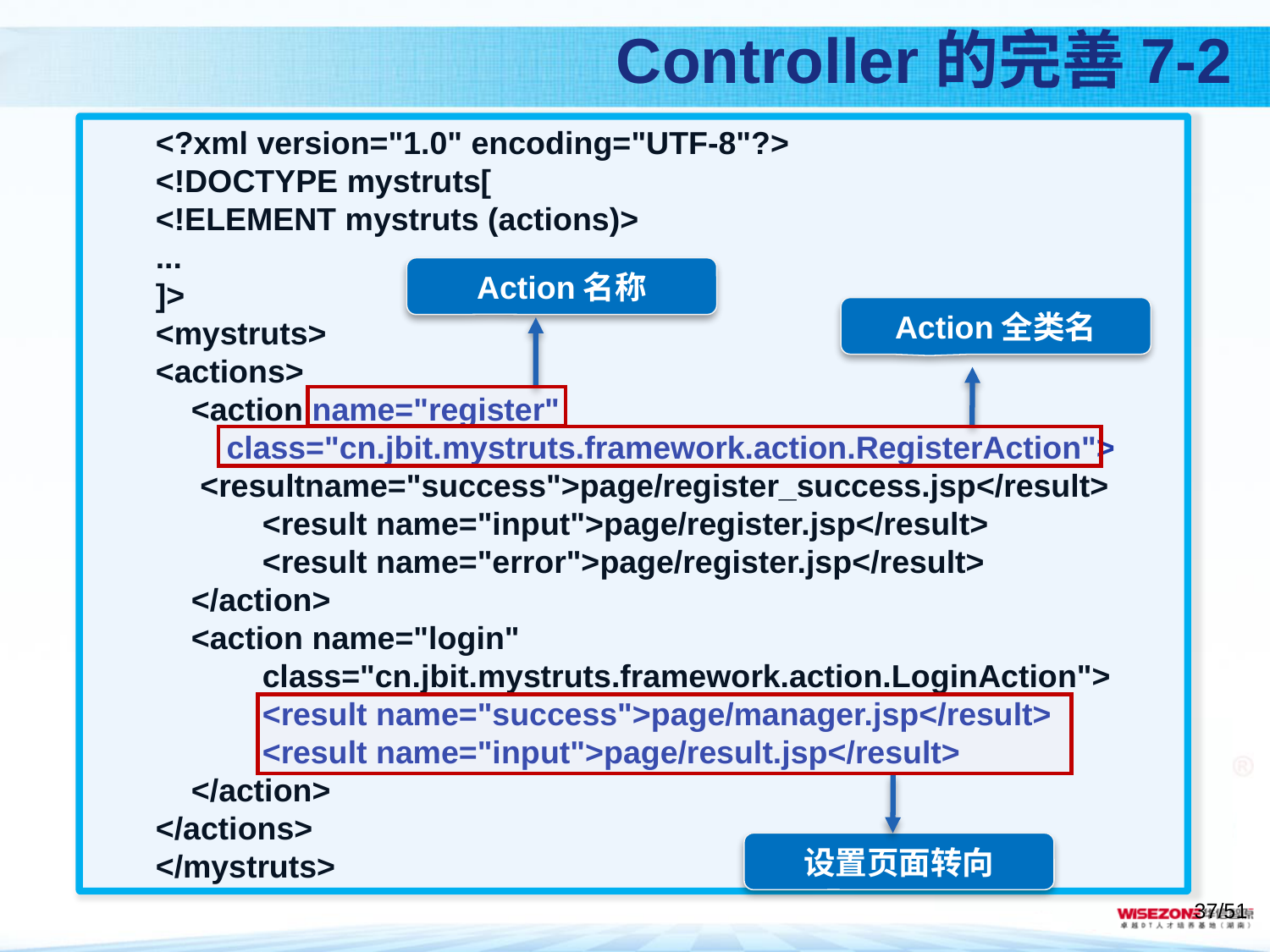

# Controller的完善7-2
<?xml version="1.0" encoding="UTF-8"?>
<!DOCTYPE mystruts[
<!ELEMENT mystruts (actions)>
...
]>
<mystruts>
<actions>
    <action name="register"
        class="cn.jbit.mystruts.framework.action.RegisterAction">            <resultname="success">page/register_success.jsp</result>
            <result name="input">page/register.jsp</result>
            <result name="error">page/register.jsp</result>
    </action>
    <action name="login"
            class="cn.jbit.mystruts.framework.action.LoginAction">
            <result name="success">page/manager.jsp</result>
            <result name="input">page/result.jsp</result>
    </action>
</actions>
</mystruts>
使用配置文件保存Action信息
Action名称
Action全类名

设置页面转向
37/51